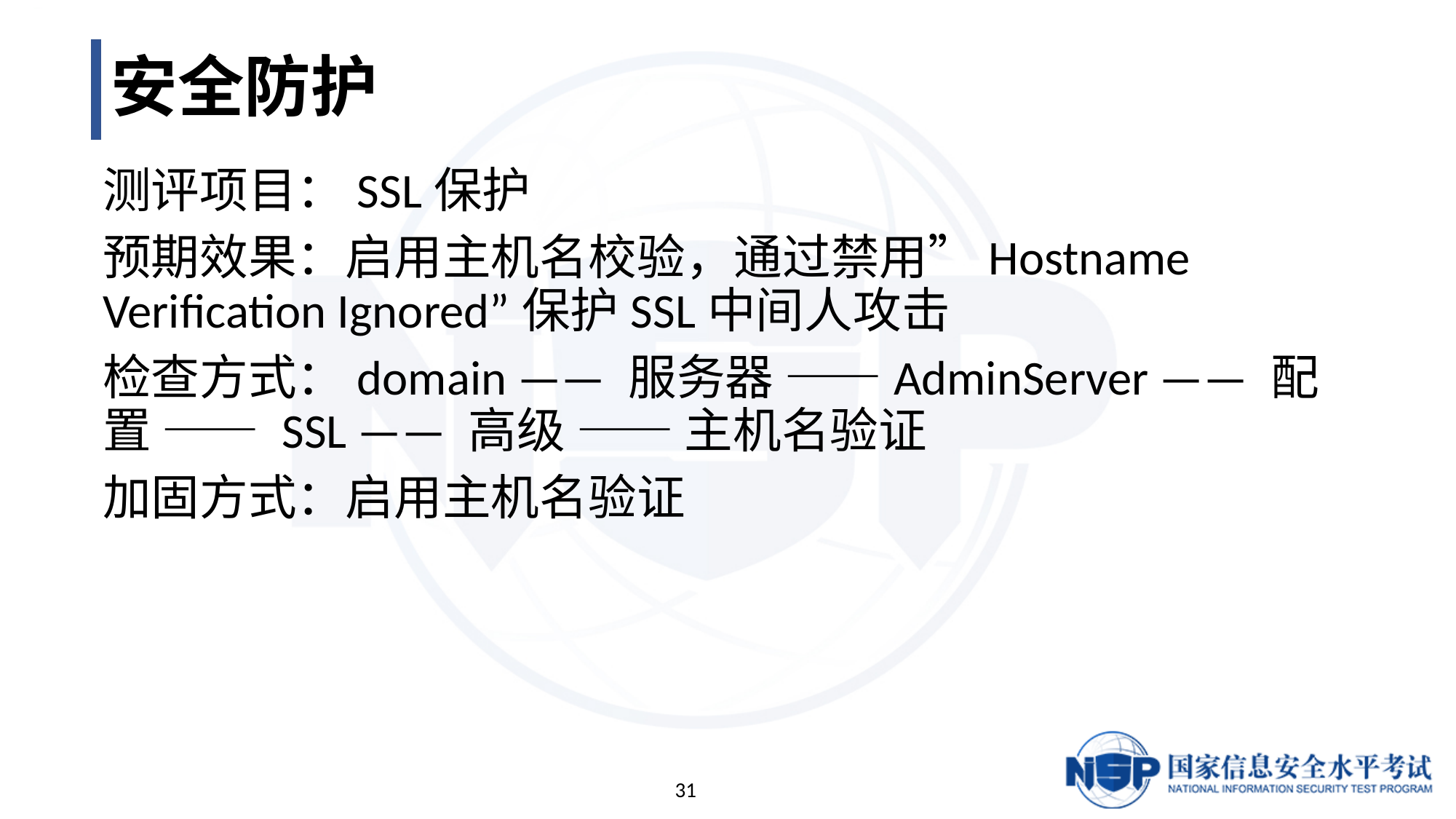

# 安全防护
测评项目：SSL保护
预期效果：启用主机名校验，通过禁用”Hostname Verification Ignored”保护SSL中间人攻击
检查方式：domain —— 服务器 ——AdminServer —— 配置 —— SSL —— 高级 —— 主机名验证
加固方式：启用主机名验证